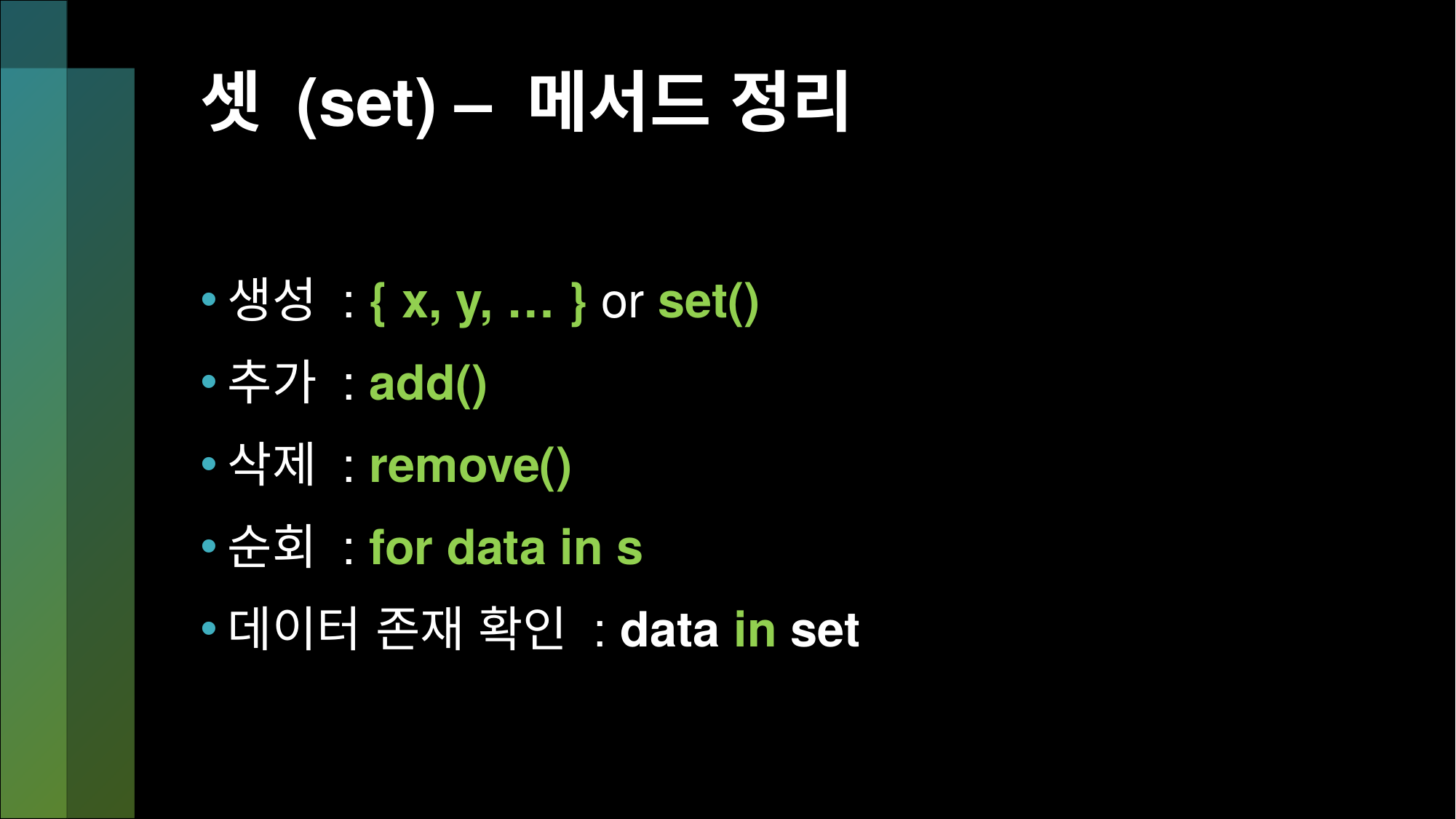

# 셋 (set) – 메서드 정리
생성 : { x, y, … } or set()
추가 : add()
삭제 : remove()
순회 : for data in s
데이터 존재 확인 : data in set